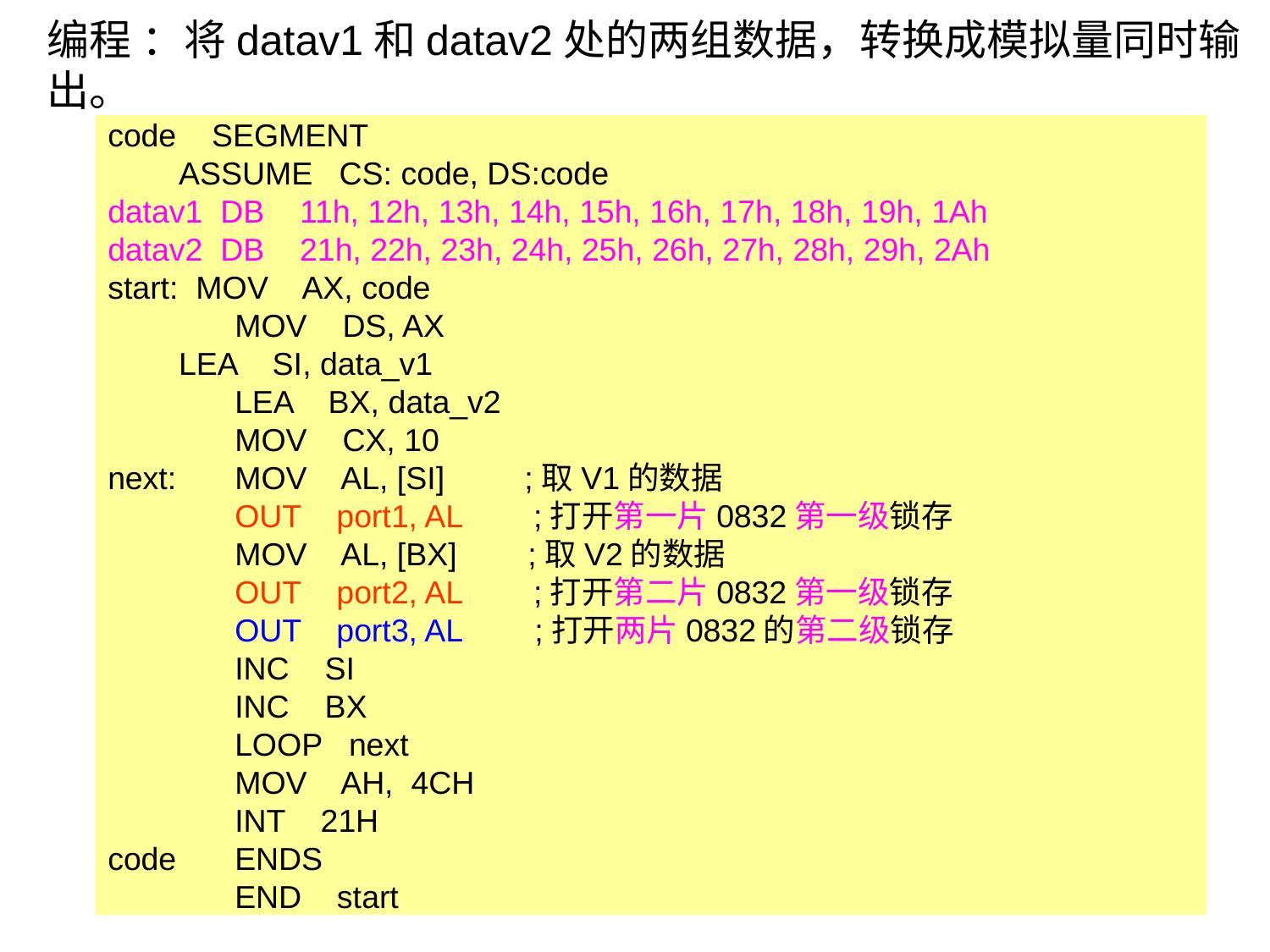

编程 ：将datav1和datav2处的两组数据，转换成模拟量同时输出。
code    SEGMENT
        ASSUME   CS: code, DS:code
datav1  DB    11h, 12h, 13h, 14h, 15h, 16h, 17h, 18h, 19h, 1Ah
datav2  DB    21h, 22h, 23h, 24h, 25h, 26h, 27h, 28h, 29h, 2Ah
start:  MOV    AX, code
	MOV    DS, AX
        LEA    SI, data_v1
	LEA    BX, data_v2
	MOV    CX, 10
next:	MOV    AL, [SI]         ;取V1的数据
	OUT    port1, AL        ;打开第一片0832第一级锁存
	MOV    AL, [BX]        ;取V2的数据
	OUT    port2, AL        ;打开第二片0832第一级锁存
	OUT    port3, AL        ;打开两片0832的第二级锁存
	INC    SI
	INC    BX
	LOOP   next
	MOV    AH,  4CH
	INT    21H
code	ENDS
	END    start
36